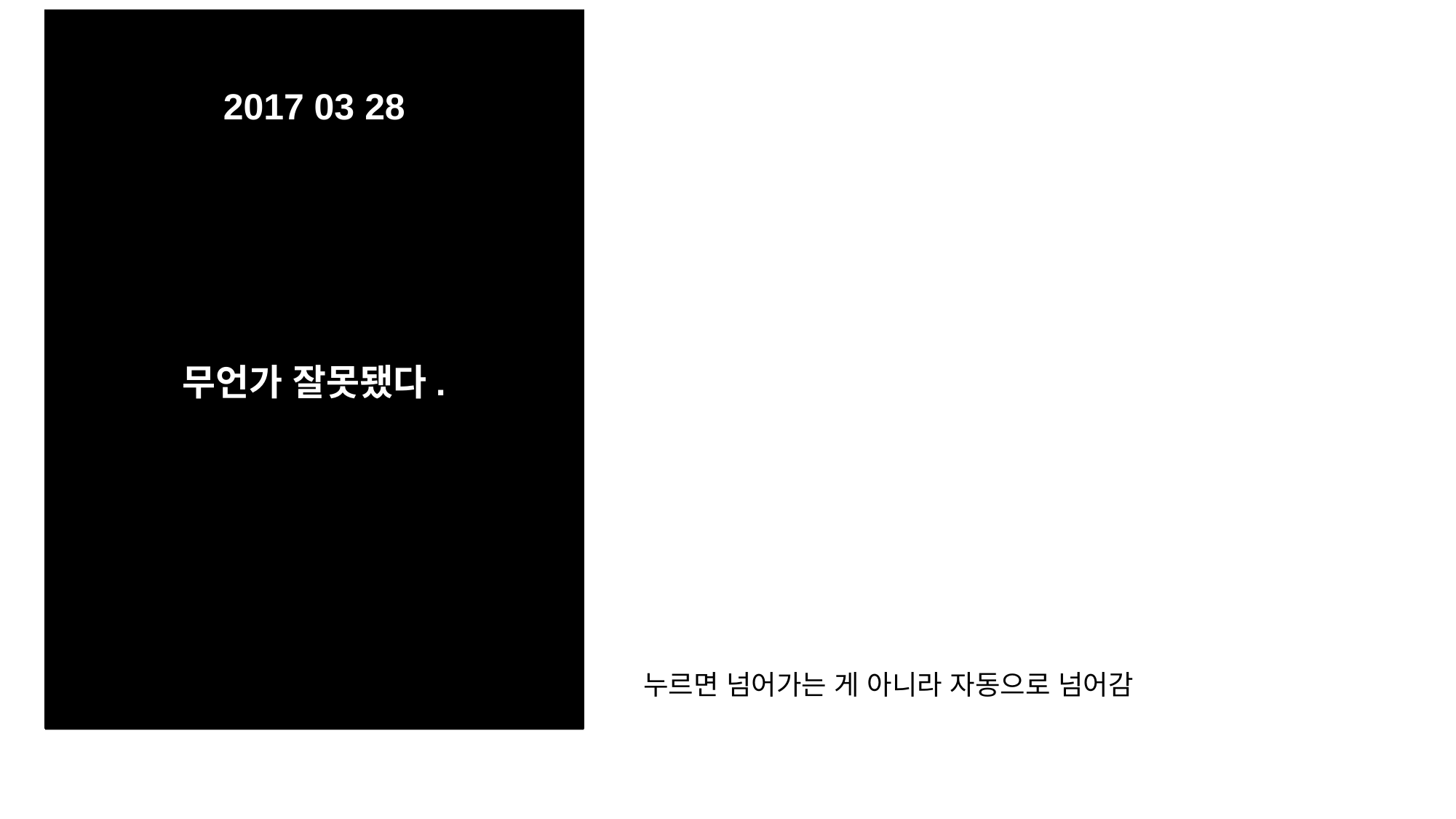

2017 03 28
무언가 잘못됐다.
누르면 넘어가는 게 아니라 자동으로 넘어감